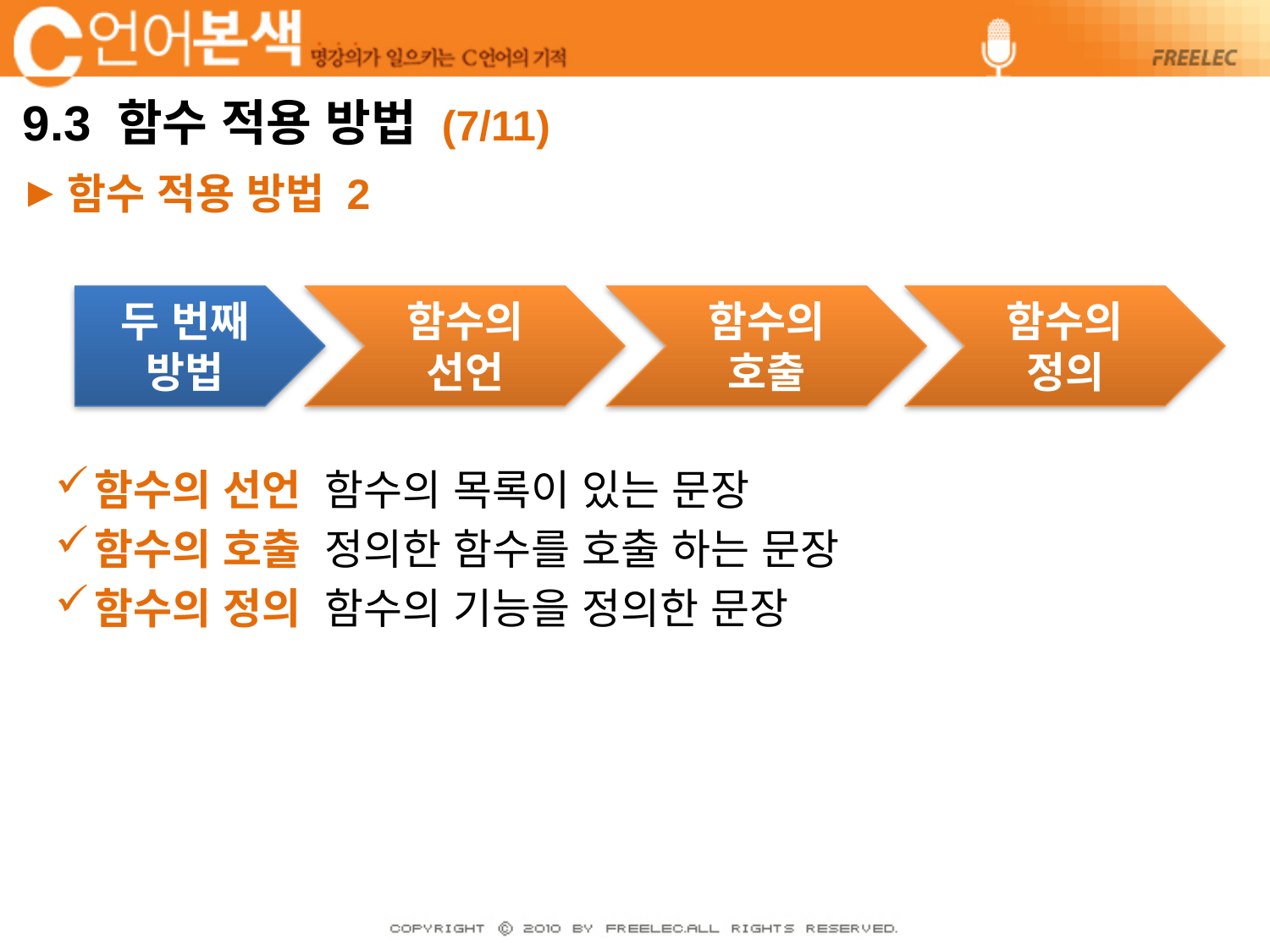

# 9.3 함수 적용 방법 (7/11)
함수 적용 방법 2

함수의 선언  함수의 목록이 있는 문장
함수의 호출  정의한 함수를 호출 하는 문장
함수의 정의  함수의 기능을 정의한 문장

두 번째 방법
함수의 선언
함수의 호출
함수의 정의